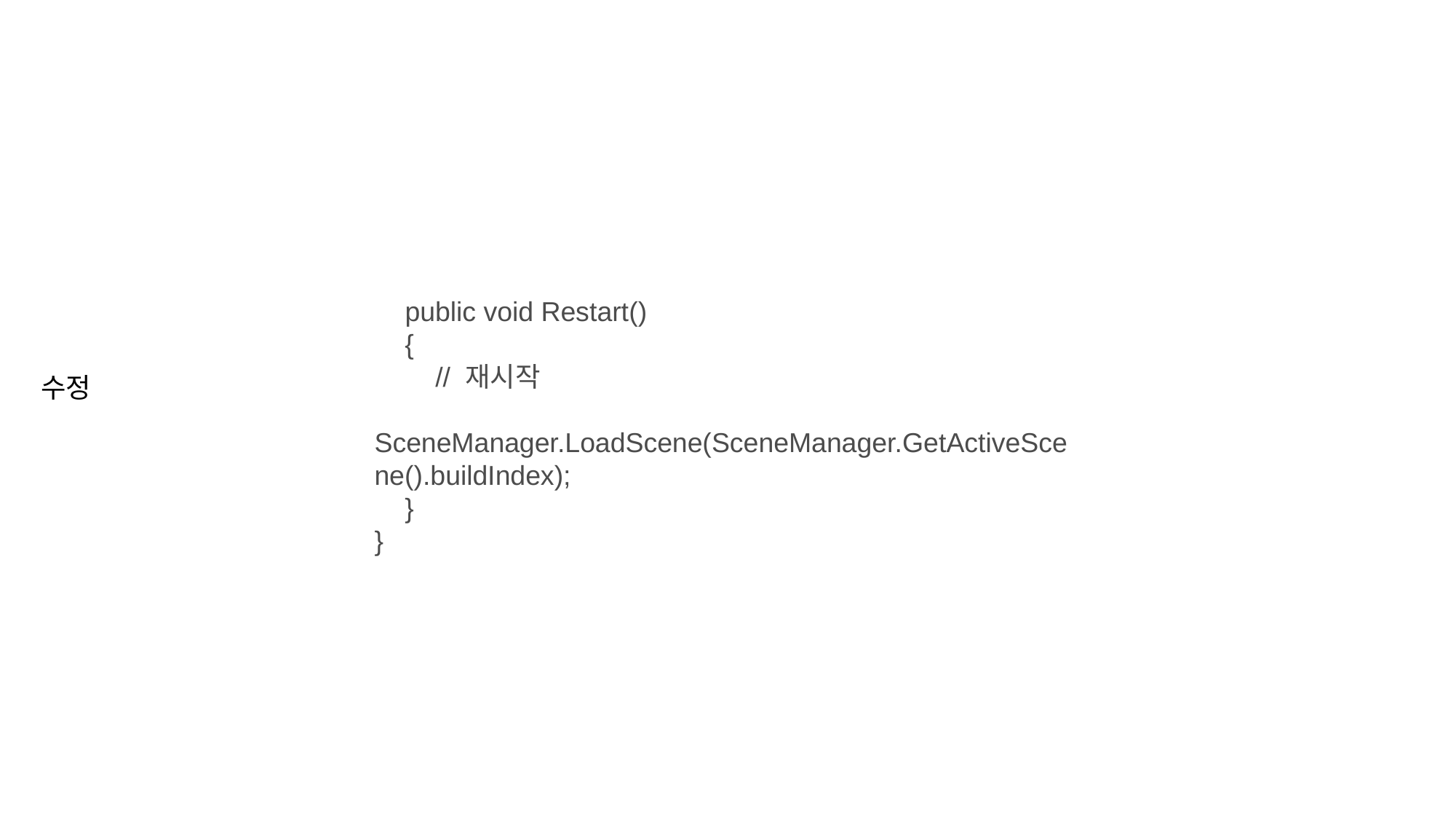

public void Restart()
    {
        // 재시작
        SceneManager.LoadScene(SceneManager.GetActiveScene().buildIndex);
    }
}
수정